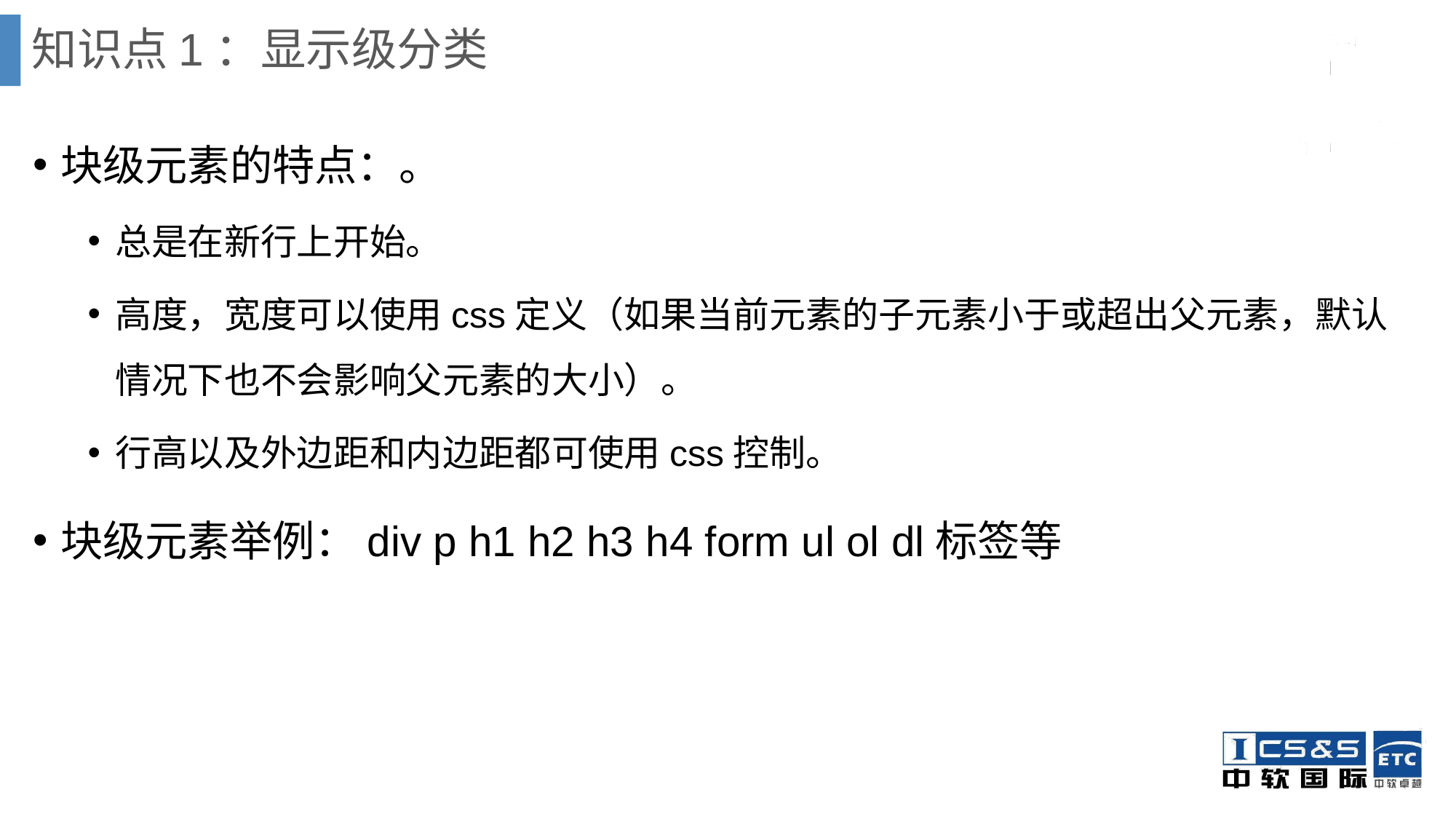

# 知识点1：显示级分类
块级元素的特点：。
总是在新行上开始。
高度，宽度可以使用css定义（如果当前元素的子元素小于或超出父元素，默认情况下也不会影响父元素的大小）。
行高以及外边距和内边距都可使用css控制。
块级元素举例：div p h1 h2 h3 h4 form ul ol dl标签等